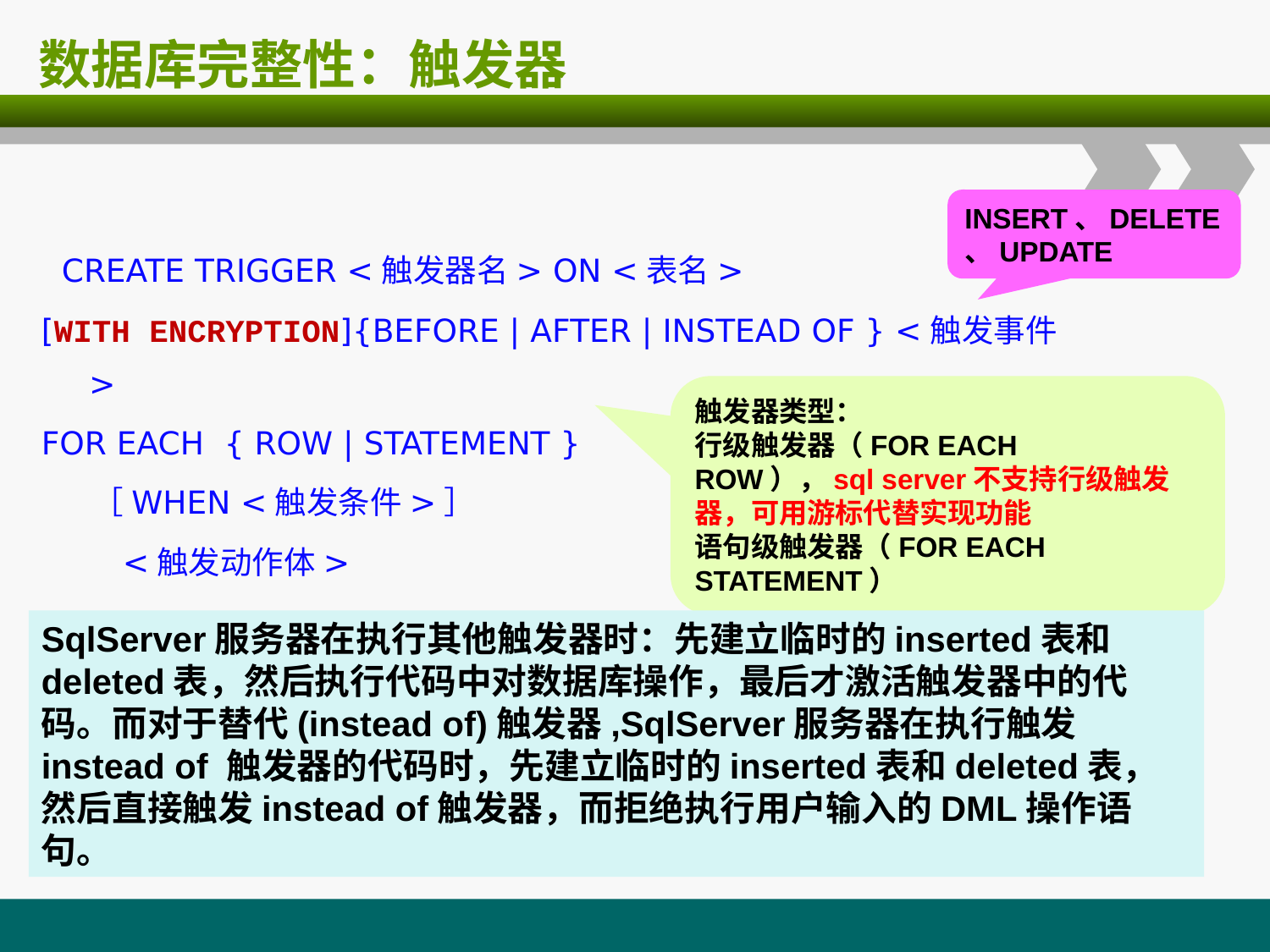

# 数据库完整性：触发器
INSERT、DELETE、UPDATE
  CREATE TRIGGER <触发器名> ON <表名>
[WITH ENCRYPTION]{BEFORE | AFTER | INSTEAD OF } <触发事件>
FOR EACH  { ROW | STATEMENT }
      ［WHEN <触发条件>］
        <触发动作体>
触发器类型：
行级触发器（FOR EACH ROW），sql server不支持行级触发器，可用游标代替实现功能
语句级触发器（FOR EACH STATEMENT）
SqlServer服务器在执行其他触发器时：先建立临时的inserted表和deleted表，然后执行代码中对数据库操作，最后才激活触发器中的代码。而对于替代(instead of)触发器,SqlServer服务器在执行触发instead of 触发器的代码时，先建立临时的inserted表和deleted表，然后直接触发instead of触发器，而拒绝执行用户输入的DML操作语句。